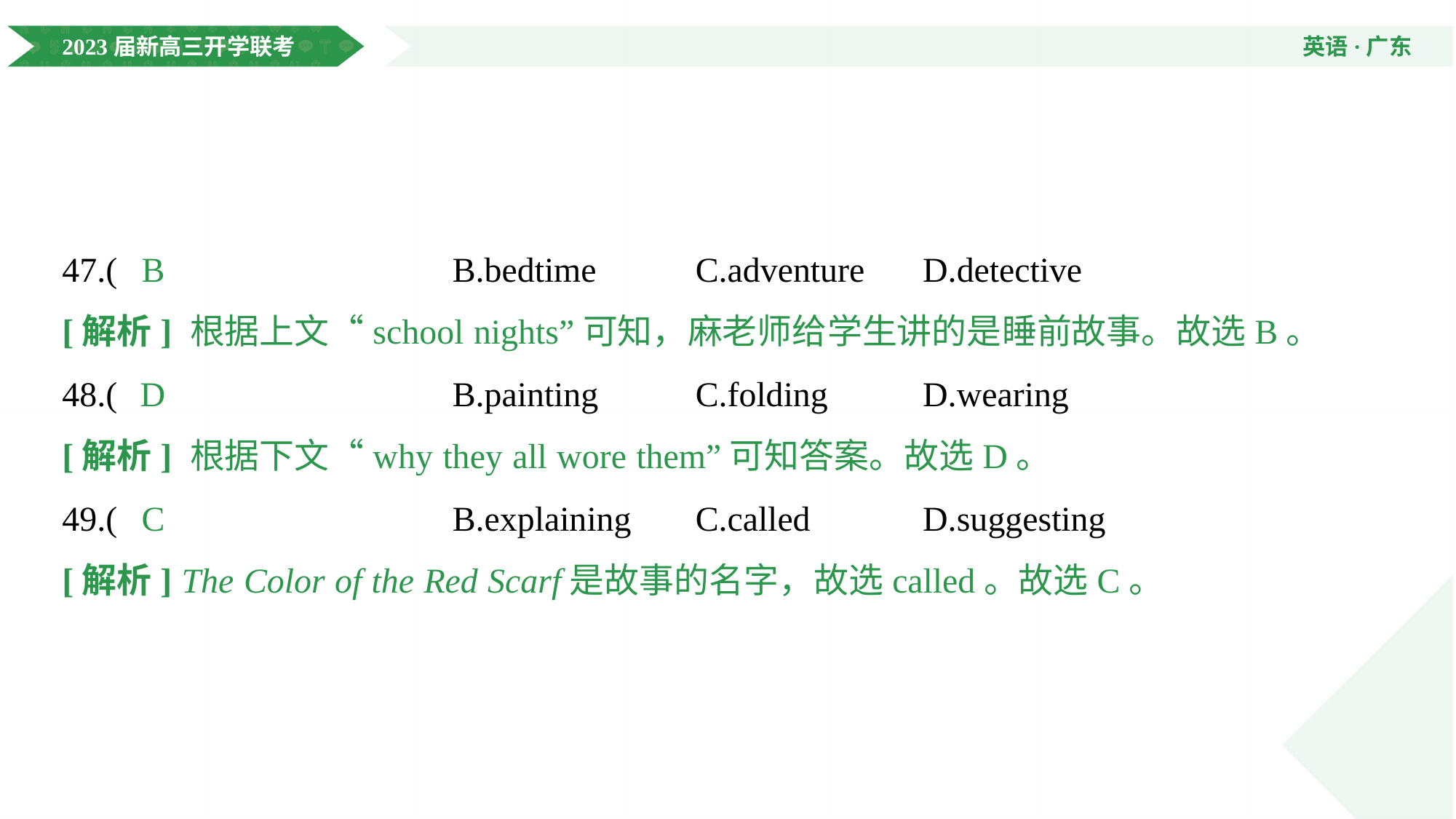

47.( @58@   )A.love	B.bedtime	C.adventure	D.detective
B
[解析] 根据上文“school nights”可知，麻老师给学生讲的是睡前故事。故选B。
48.( @60@   )A.washing	B.painting	C.folding	D.wearing
D
[解析] 根据下文“why they all wore them”可知答案。故选D。
49.( @62@   )A.introduced	B.explaining	C.called	D.suggesting
C
[解析] The Color of the Red Scarf是故事的名字，故选called。故选C。